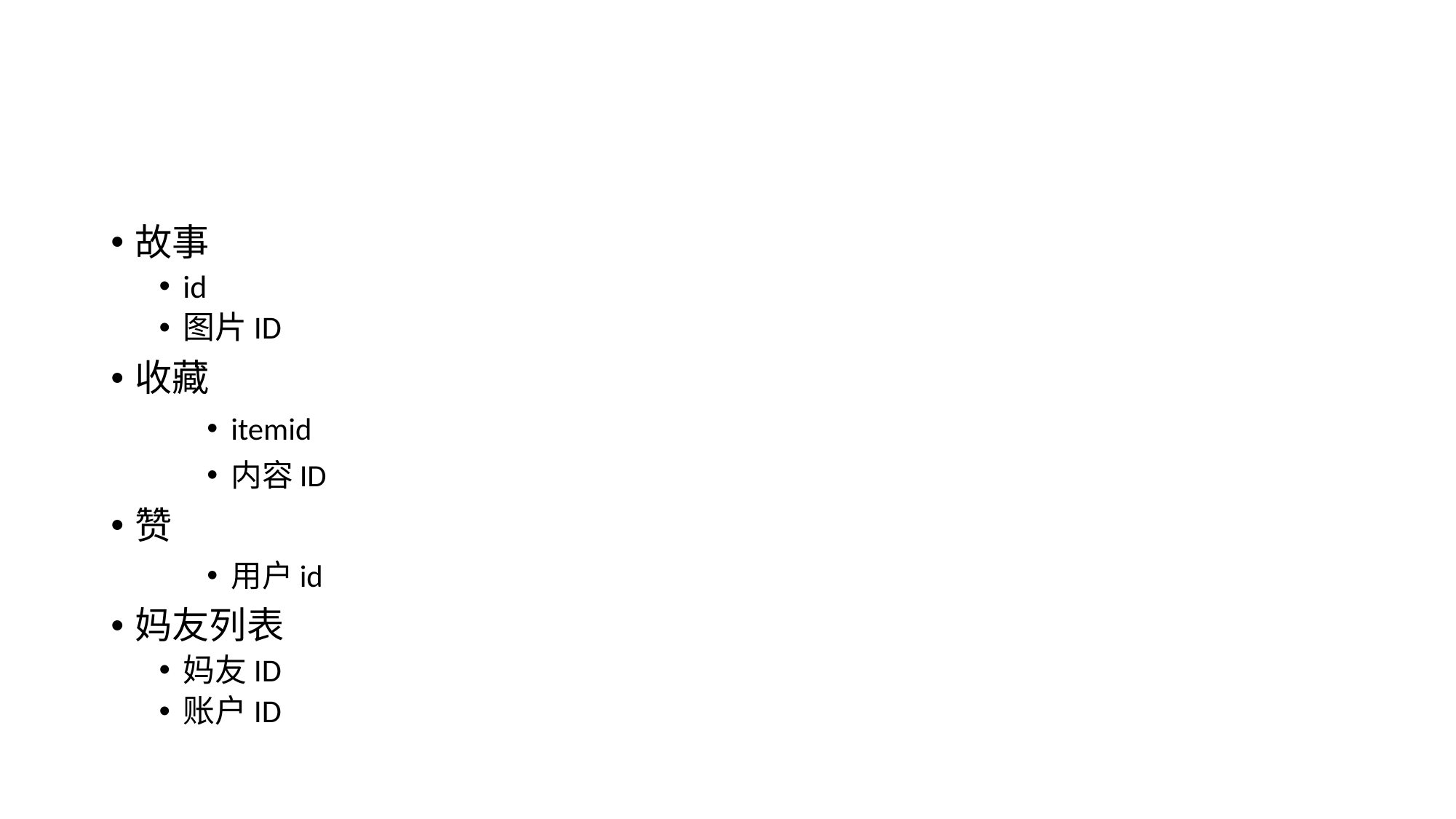

#
故事
id
图片ID
收藏
itemid
内容ID
赞
用户id
妈友列表
妈友ID
账户ID